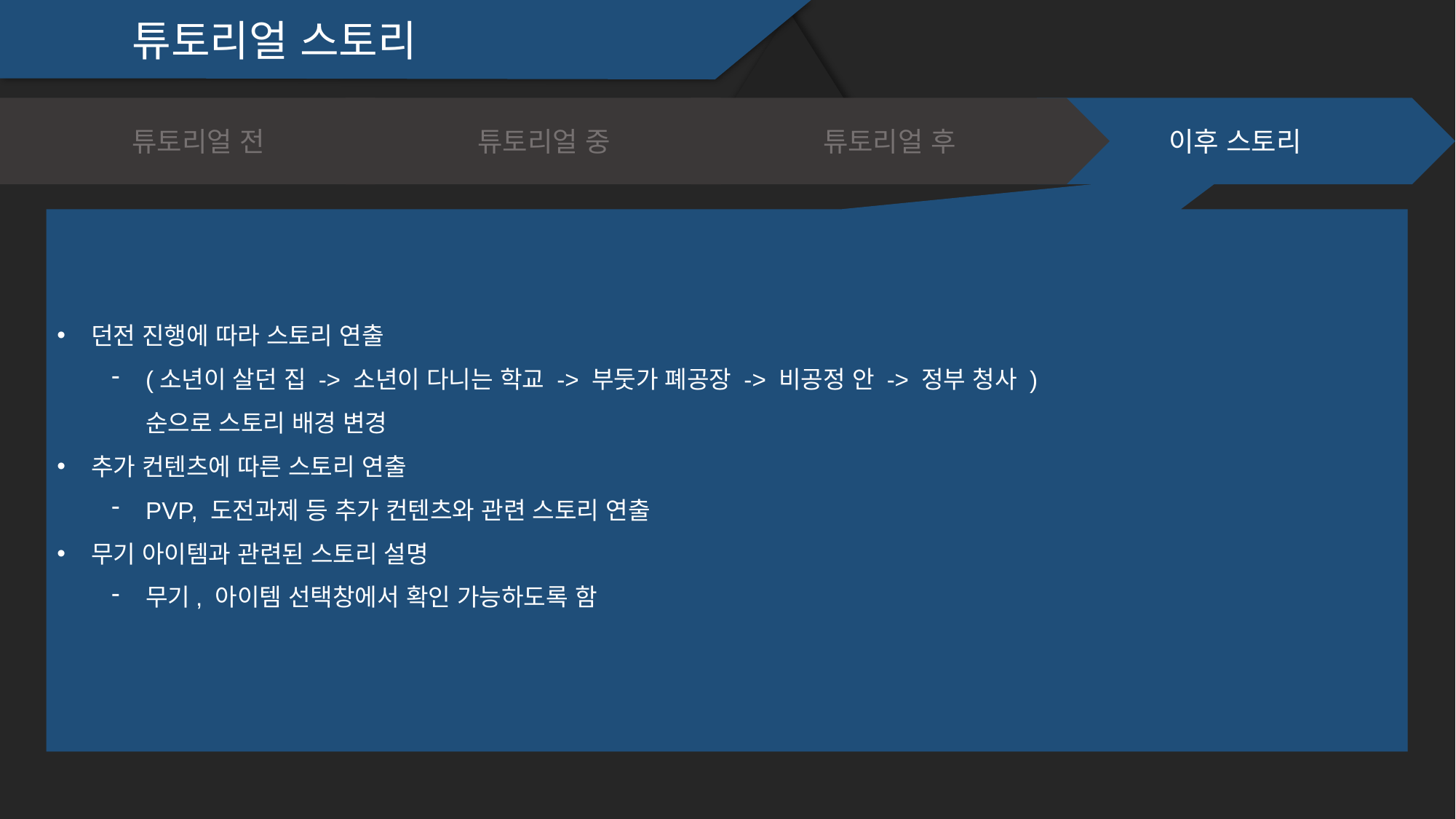

튜토리얼 스토리
튜토리얼 전
튜토리얼 중
튜토리얼 후
이후 스토리
던전 진행에 따라 스토리 연출
(소년이 살던 집 -> 소년이 다니는 학교 -> 부둣가 폐공장 -> 비공정 안 -> 정부 청사 )
순으로 스토리 배경 변경
추가 컨텐츠에 따른 스토리 연출
PVP, 도전과제 등 추가 컨텐츠와 관련 스토리 연출
무기 아이템과 관련된 스토리 설명
무기, 아이템 선택창에서 확인 가능하도록 함